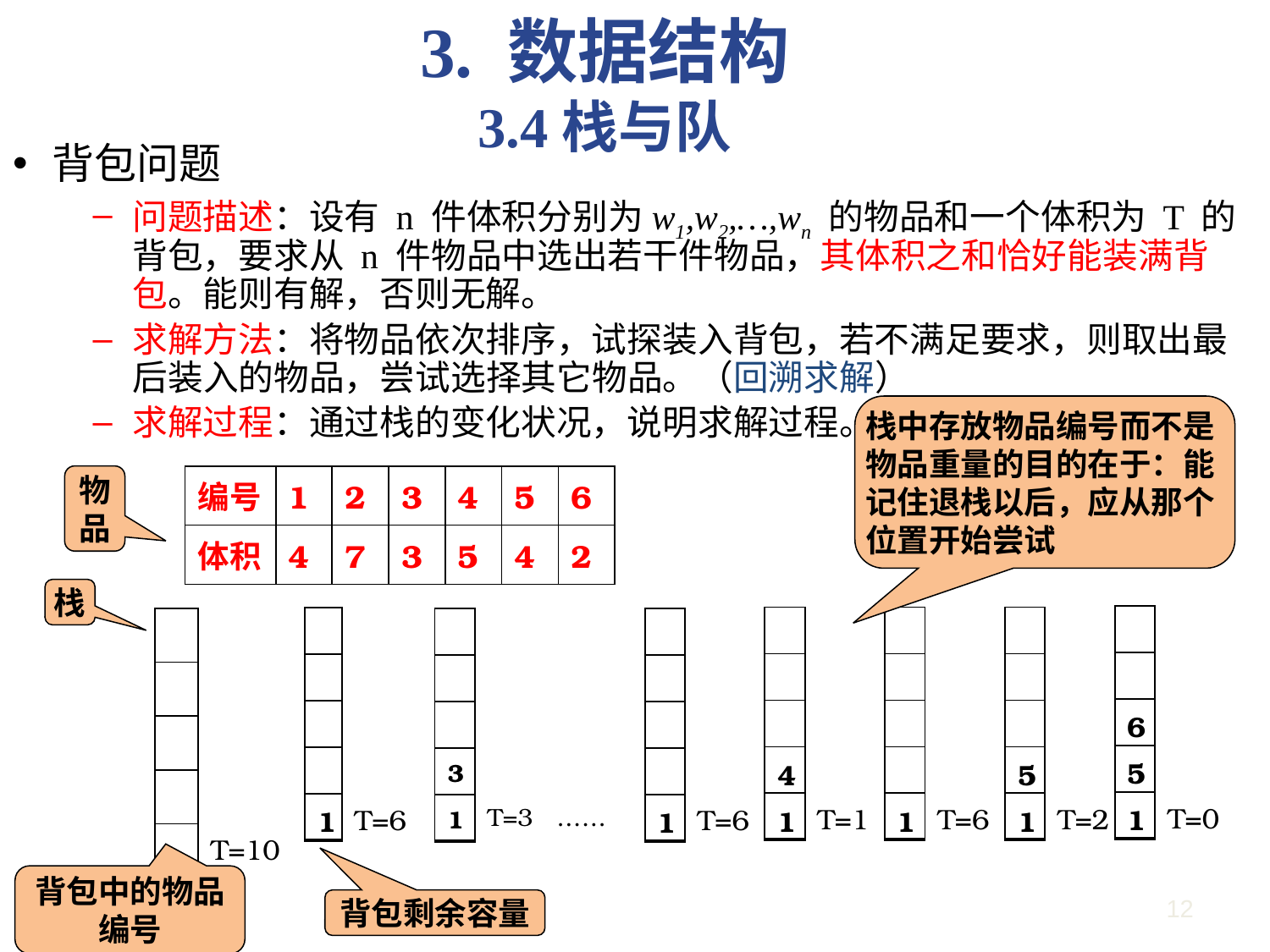

3. 数据结构
3.4栈与队
背包问题
问题描述：设有 n 件体积分别为w1,w2,…,wn 的物品和一个体积为 T 的背包，要求从 n 件物品中选出若干件物品，其体积之和恰好能装满背包。能则有解，否则无解。
求解方法：将物品依次排序，试探装入背包，若不满足要求，则取出最后装入的物品，尝试选择其它物品。（回溯求解）
求解过程：通过栈的变化状况，说明求解过程。
栈中存放物品编号而不是物品重量的目的在于：能记住退栈以后，应从那个位置开始尝试
物品
| 编号 | 1 | 2 | 3 | 4 | 5 | 6 |
| --- | --- | --- | --- | --- | --- | --- |
| 体积 | 4 | 7 | 3 | 5 | 4 | 2 |
栈
|  |  |
| --- | --- |
|  |  |
| 6 |  |
| 5 |  |
| 1 | T=0 |
|  |  |
| --- | --- |
|  |  |
|  |  |
| 4 |  |
| 1 | T=1 |
|  |  |
| --- | --- |
|  |  |
|  |  |
|  |  |
| 1 | T=6 |
|  |  |
| --- | --- |
|  |  |
|  |  |
| 5 |  |
| 1 | T=2 |
|  |  |
| --- | --- |
|  |  |
|  |  |
|  |  |
| 1 | T=6 |
|  |  |
| --- | --- |
|  |  |
|  |  |
|  |  |
|  | T=10 |
|  |  |
| --- | --- |
|  |  |
|  |  |
| 3 |  |
| 1 | T=3 …… |
|  |  |
| --- | --- |
|  |  |
|  |  |
|  |  |
| 1 | T=6 |
背包中的物品编号
12
背包剩余容量